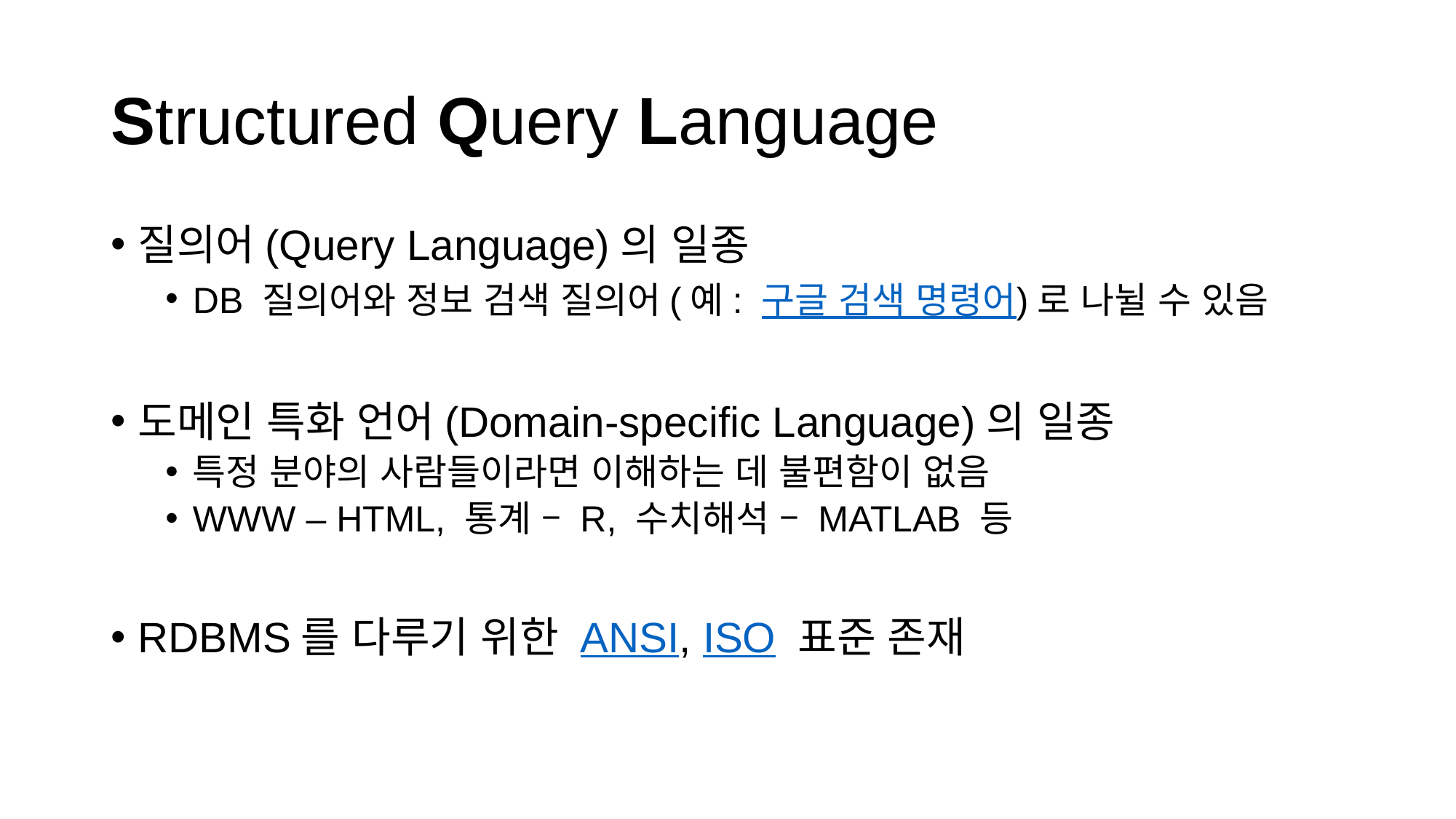

# Structured Query Language
질의어(Query Language)의 일종
DB 질의어와 정보 검색 질의어(예: 구글 검색 명령어)로 나뉠 수 있음

도메인 특화 언어(Domain-specific Language)의 일종
특정 분야의 사람들이라면 이해하는 데 불편함이 없음
WWW – HTML, 통계 – R, 수치해석 – MATLAB 등

RDBMS를 다루기 위한 ANSI, ISO 표준 존재